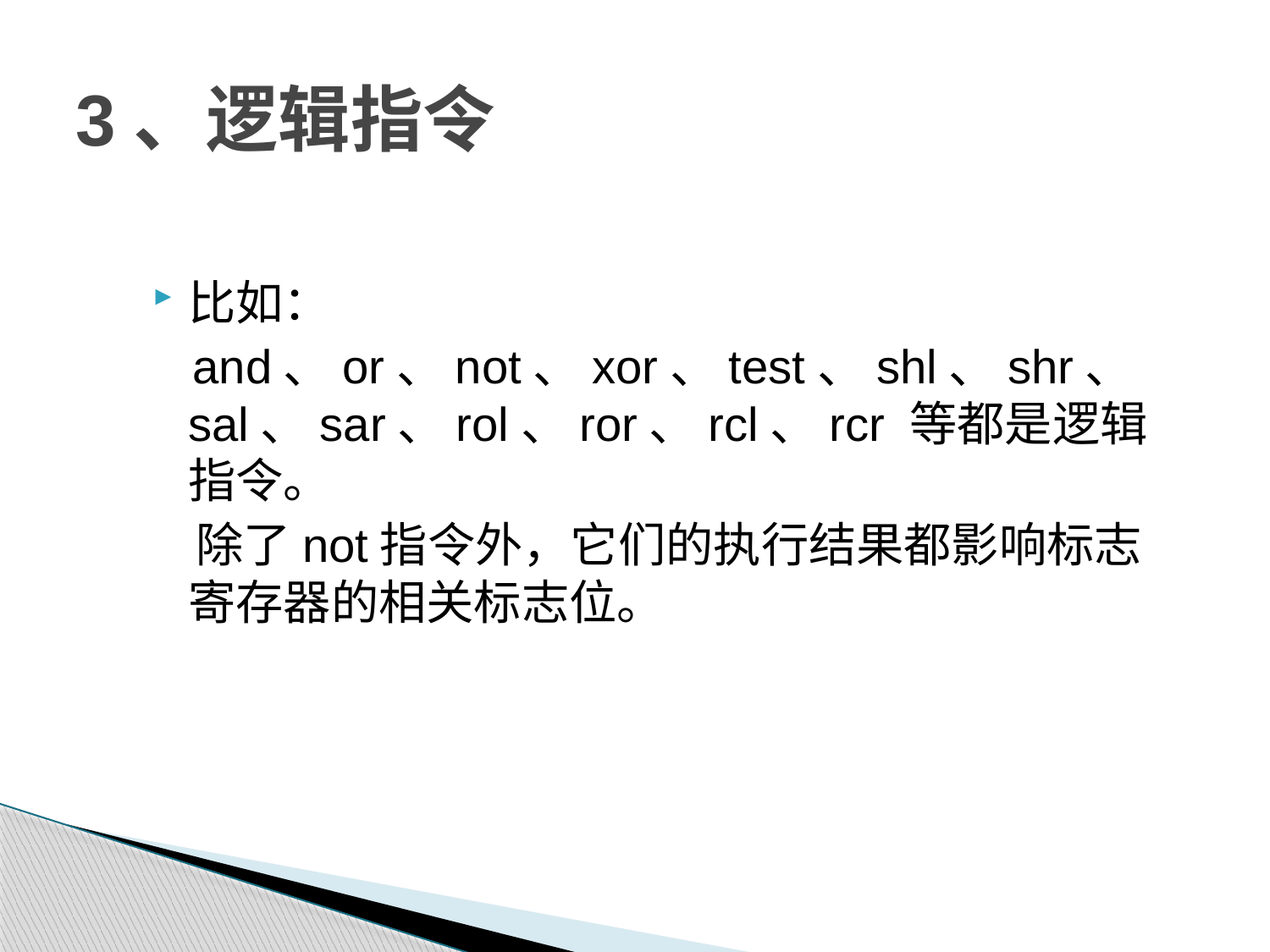

# 3、逻辑指令
比如：
   and、or、not、xor、test、shl、shr、sal、sar、rol、ror、rcl、rcr 等都是逻辑指令。
   除了not指令外，它们的执行结果都影响标志寄存器的相关标志位。